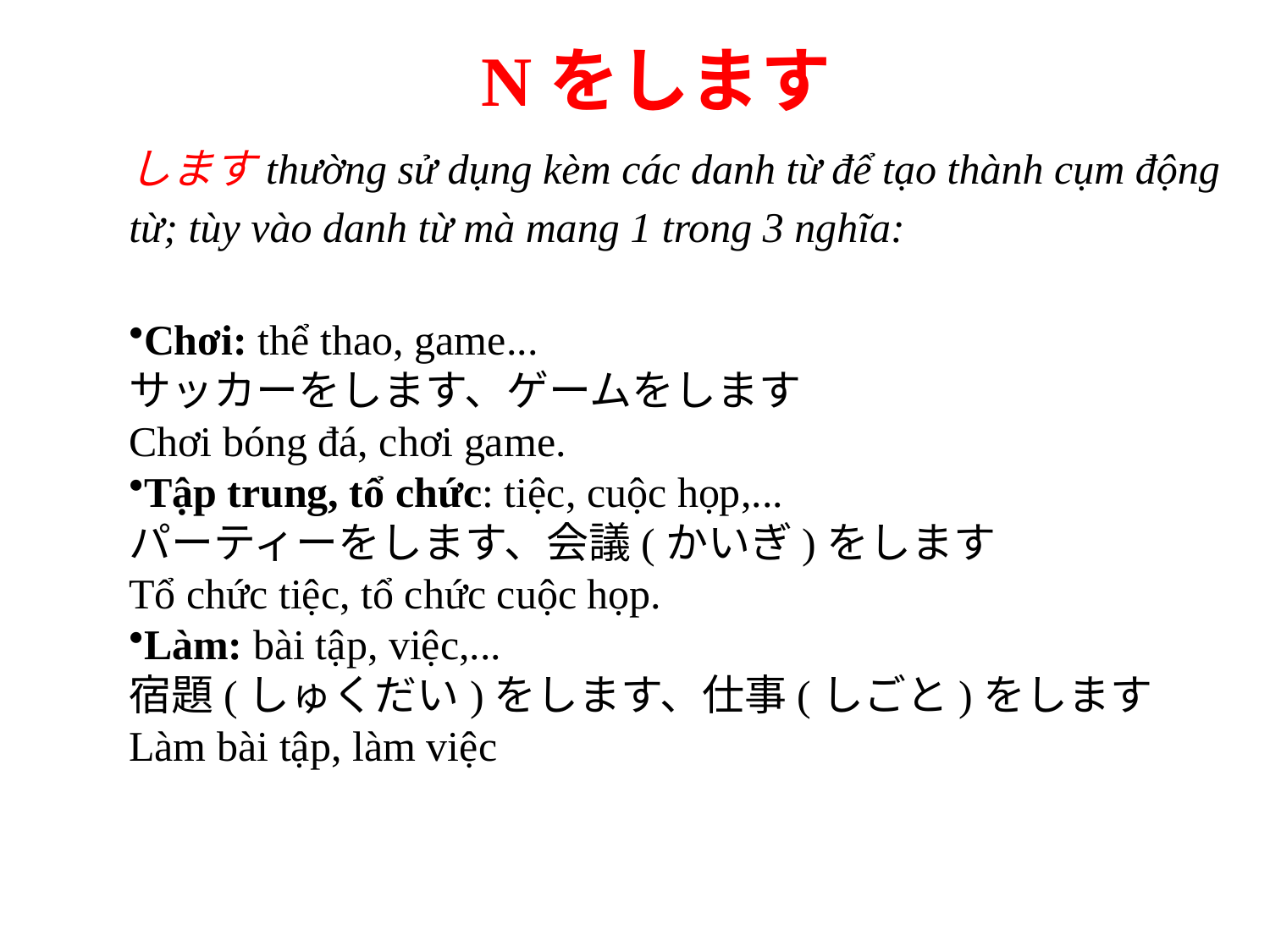

Nをします
しますthường sử dụng kèm các danh từ để tạo thành cụm động từ; tùy vào danh từ mà mang 1 trong 3 nghĩa:
Chơi: thể thao, game...
サッカーをします、ゲームをします
Chơi bóng đá, chơi game.
Tập trung, tổ chức: tiệc, cuộc họp,...
パーティーをします、会議(かいぎ)をします
Tổ chức tiệc, tổ chức cuộc họp.
Làm: bài tập, việc,...
宿題(しゅくだい)をします、仕事(しごと)をします
Làm bài tập, làm việc